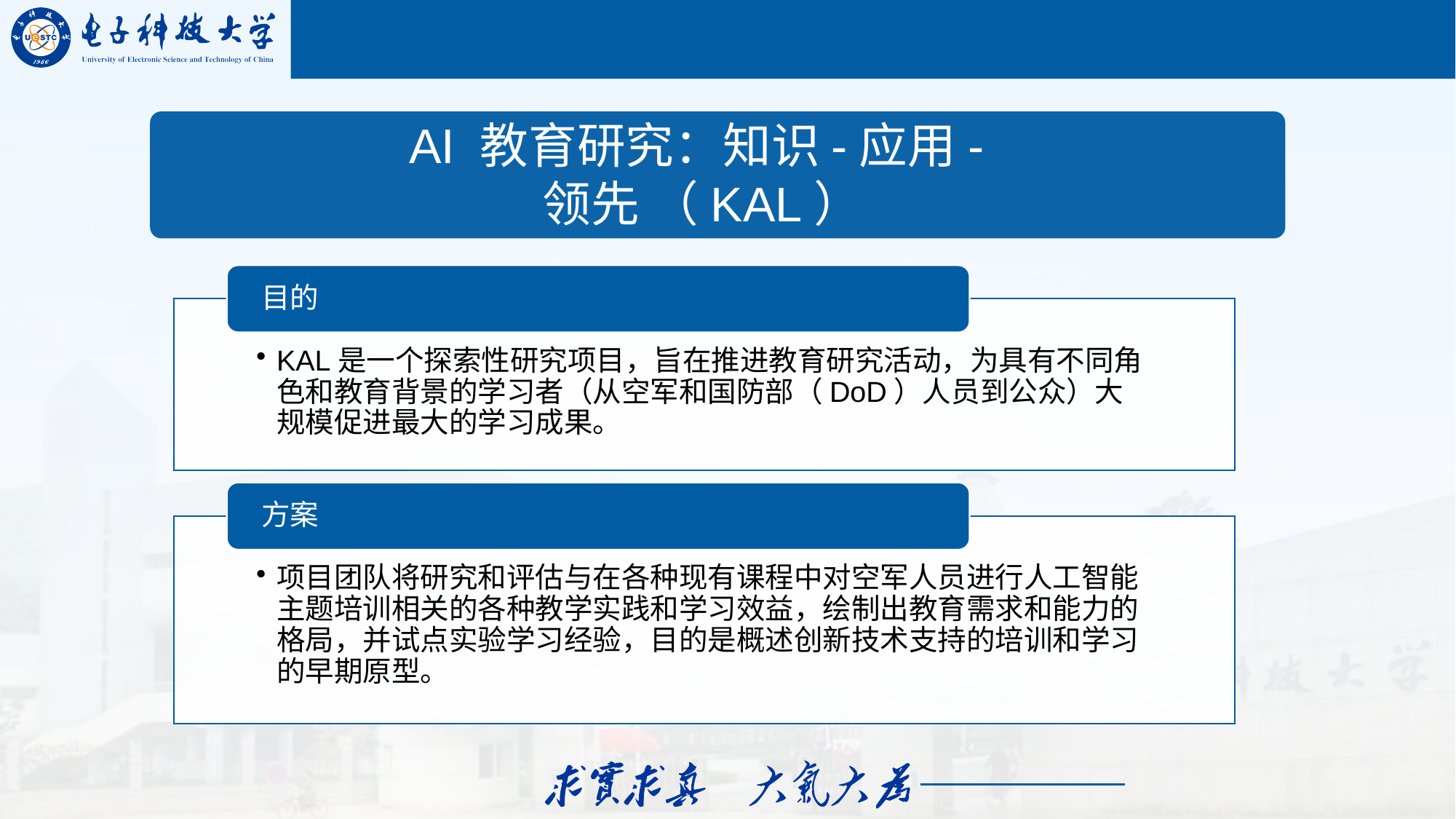

AI 教育研究：知识-应用-领先 （KAL）

KAL是一个探索性研究项目，旨在推进教育研究活动，为具有不同角色和教育背景的学习者（从空军和国防部（DoD）人员到公众）大规模促进最大的学习成果。
目的
项目团队将研究和评估与在各种现有课程中对空军人员进行人工智能主题培训相关的各种教学实践和学习效益，绘制出教育需求和能力的格局，并试点实验学习经验，目的是概述创新技术支持的培训和学习的早期原型。
方案